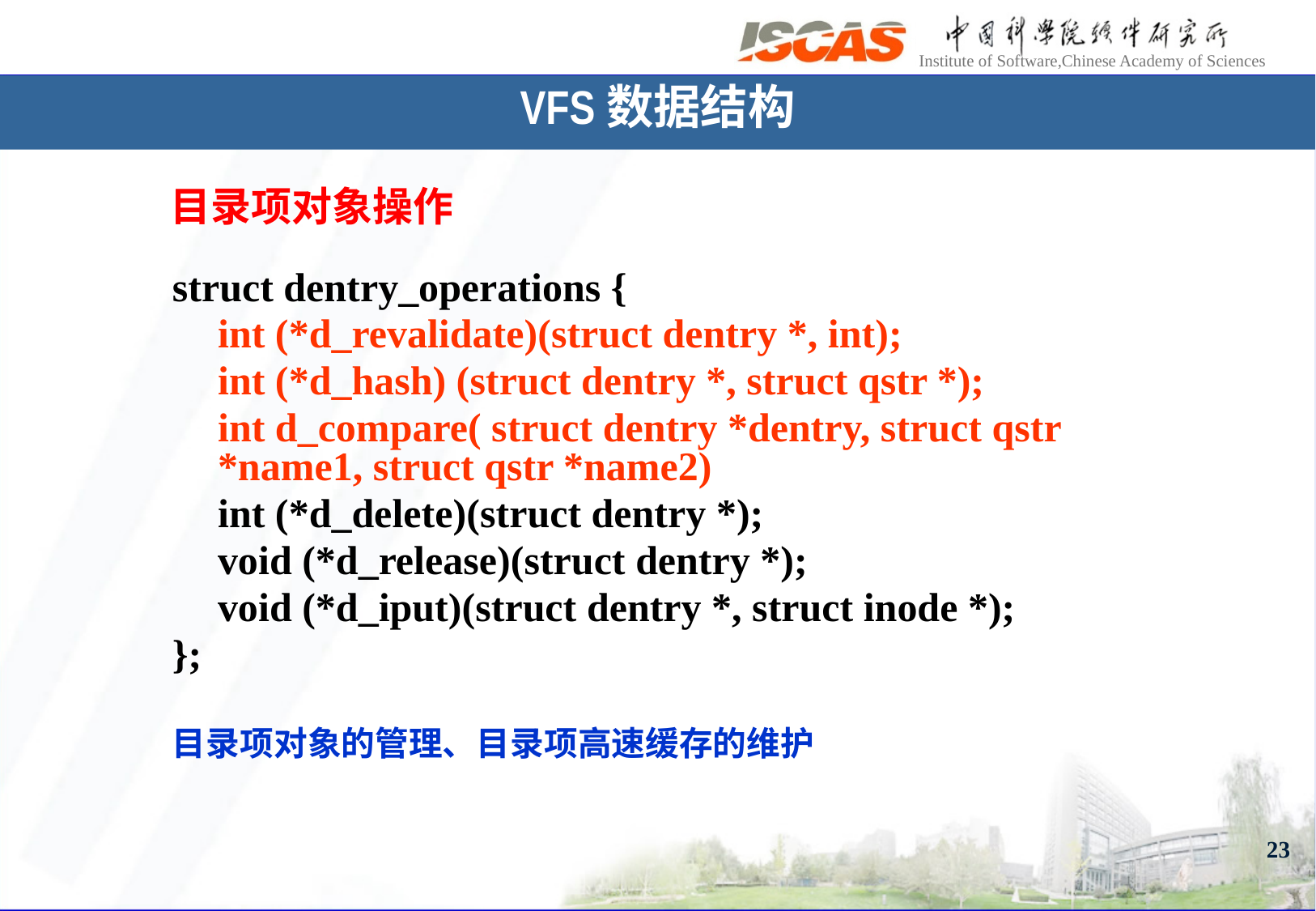

# VFS数据结构
目录项对象操作
struct dentry_operations {
	int (*d_revalidate)(struct dentry *, int);
	int (*d_hash) (struct dentry *, struct qstr *);
	int d_compare( struct dentry *dentry, struct qstr *name1, struct qstr *name2)
	int (*d_delete)(struct dentry *);
	void (*d_release)(struct dentry *);
	void (*d_iput)(struct dentry *, struct inode *);
};

目录项对象的管理、目录项高速缓存的维护

23